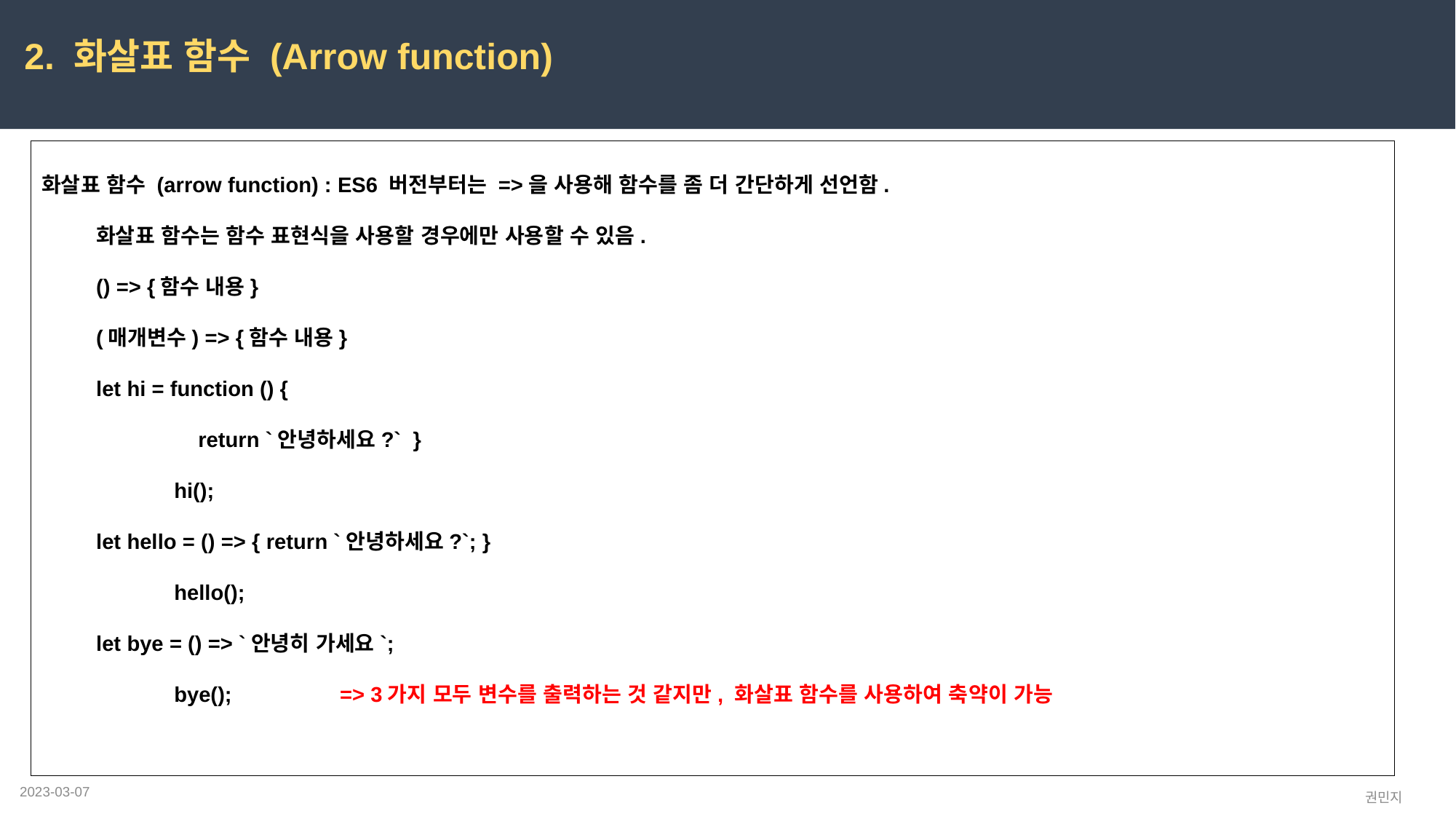

2. 화살표 함수 (Arrow function)
화살표 함수 (arrow function) : ES6 버전부터는 =>을 사용해 함수를 좀 더 간단하게 선언함.
화살표 함수는 함수 표현식을 사용할 경우에만 사용할 수 있음.
() => {함수 내용}
(매개변수) => {함수 내용}
let hi = function () {
                 return `안녕하세요?`  }
             hi();
let hello = () => { return `안녕하세요?`; }
             hello();
let bye = () => `안녕히 가세요`;
             bye();                  => 3가지 모두 변수를 출력하는 것 같지만, 화살표 함수를 사용하여 축약이 가능

2023-03-07
권민지